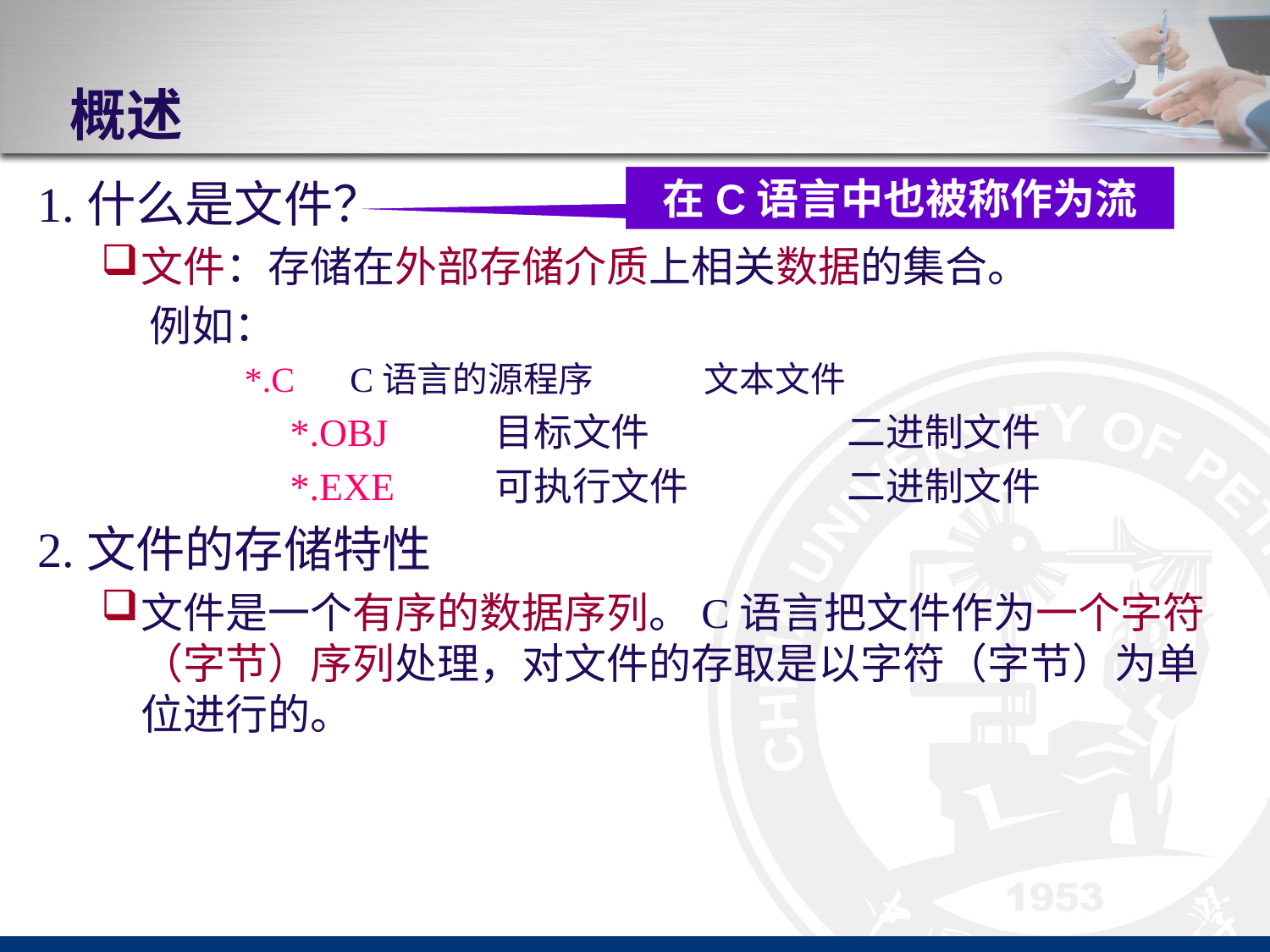

# 概述
1.什么是文件？
文件：存储在外部存储介质上相关数据的集合。
    例如：
         *.C   	   C语言的源程序	文本文件
		        *.OBJ 	  目标文件		二进制文件
		        *.EXE 	  可执行文件		二进制文件
2.文件的存储特性
文件是一个有序的数据序列。C语言把文件作为一个字符（字节）序列处理，对文件的存取是以字符（字节）为单位进行的。
在C语言中也被称作为流